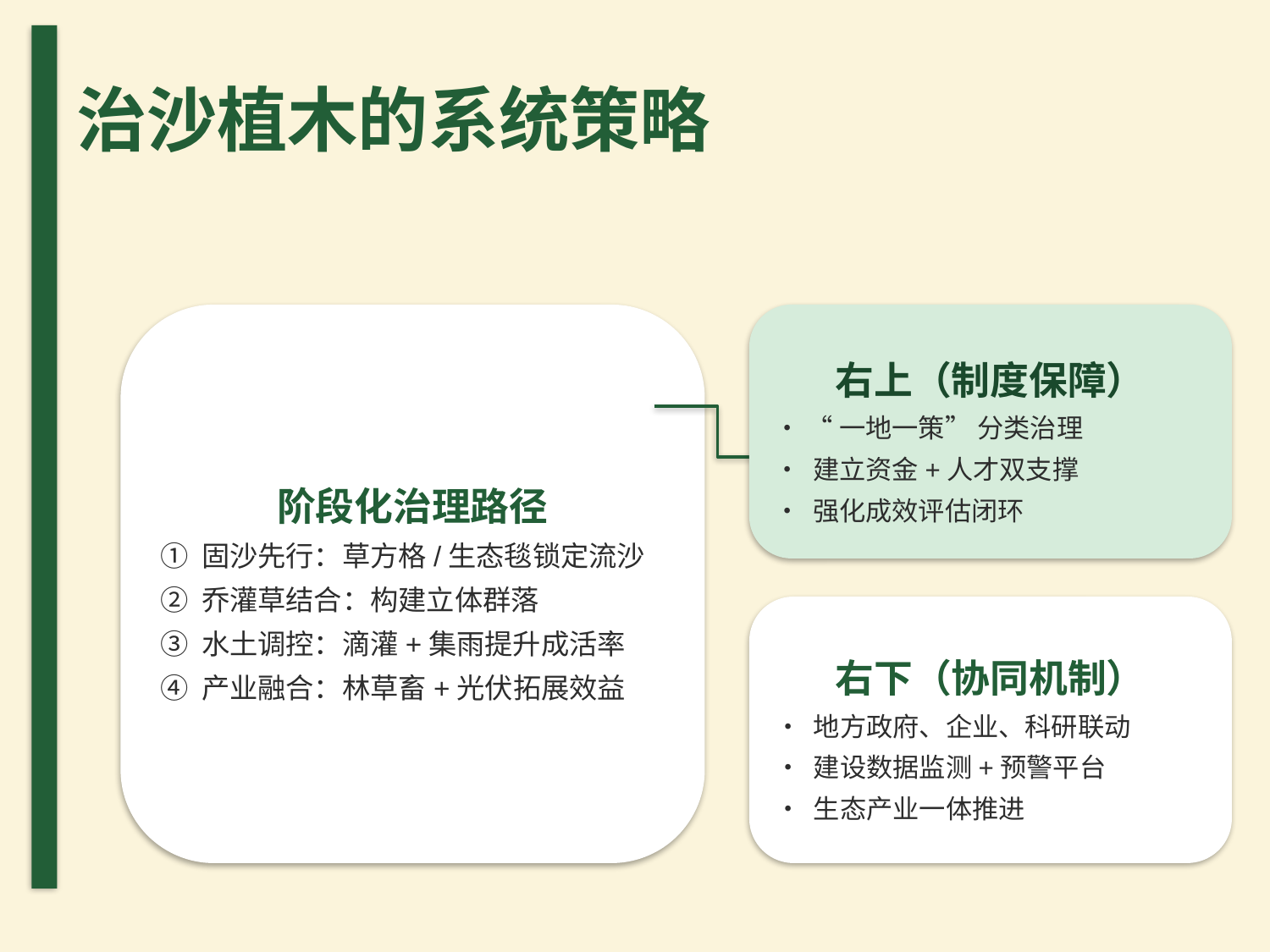

# 治沙植木的系统策略
阶段化治理路径
① 固沙先行：草方格/生态毯锁定流沙
② 乔灌草结合：构建立体群落
③ 水土调控：滴灌+集雨提升成活率
④ 产业融合：林草畜+光伏拓展效益
右上（制度保障）
• “一地一策” 分类治理
• 建立资金+人才双支撑
• 强化成效评估闭环
右下（协同机制）
• 地方政府、企业、科研联动
• 建设数据监测+预警平台
• 生态产业一体推进